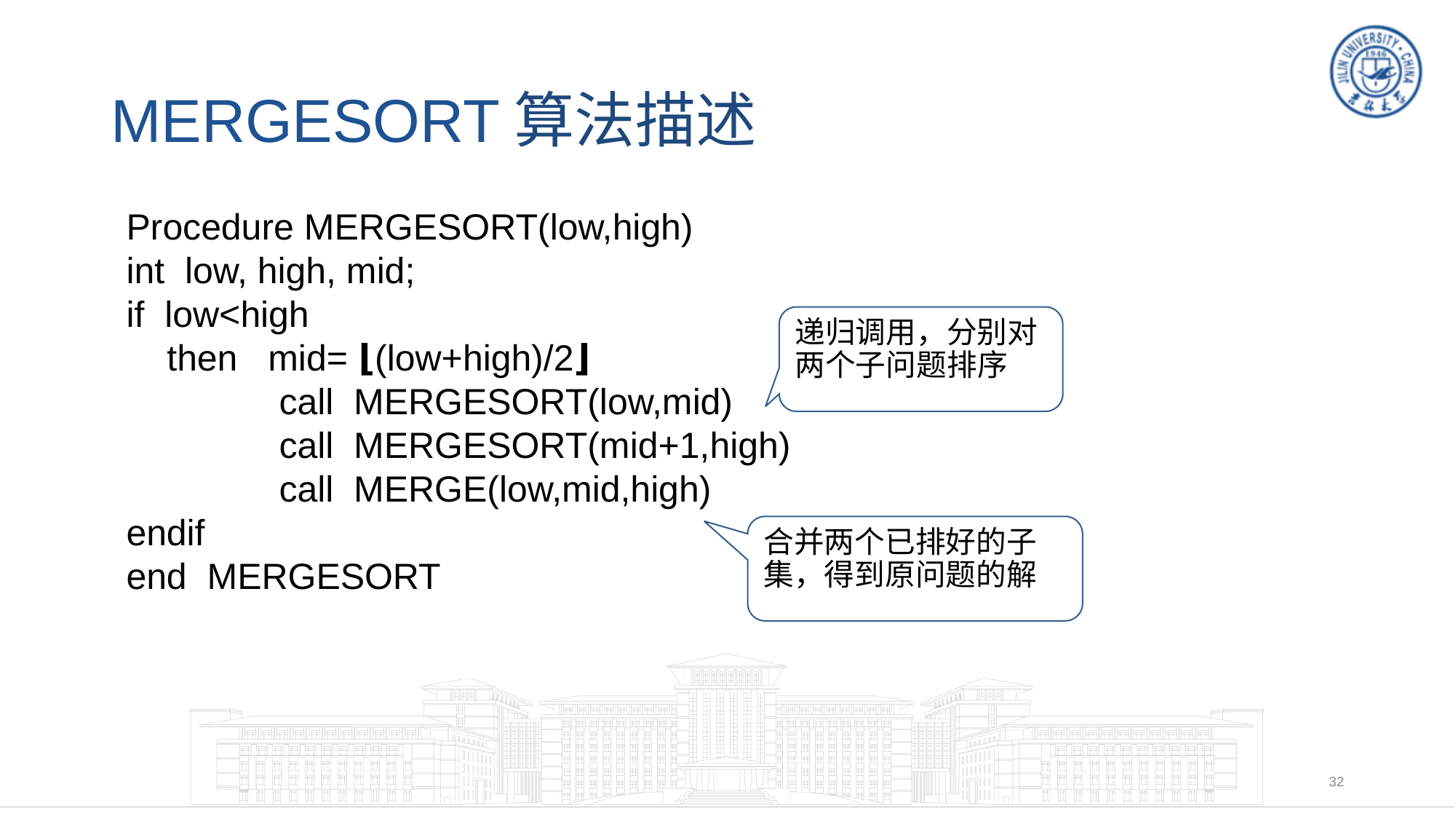

# MERGESORT算法描述
Procedure MERGESORT(low,high)
int  low, high, mid;
if  low<high
    then   mid= ⌊(low+high)/2⌋
               call  MERGESORT(low,mid)
               call  MERGESORT(mid+1,high)
               call  MERGE(low,mid,high)
endif
end  MERGESORT
递归调用，分别对两个子问题排序

合并两个已排好的子集，得到原问题的解

32